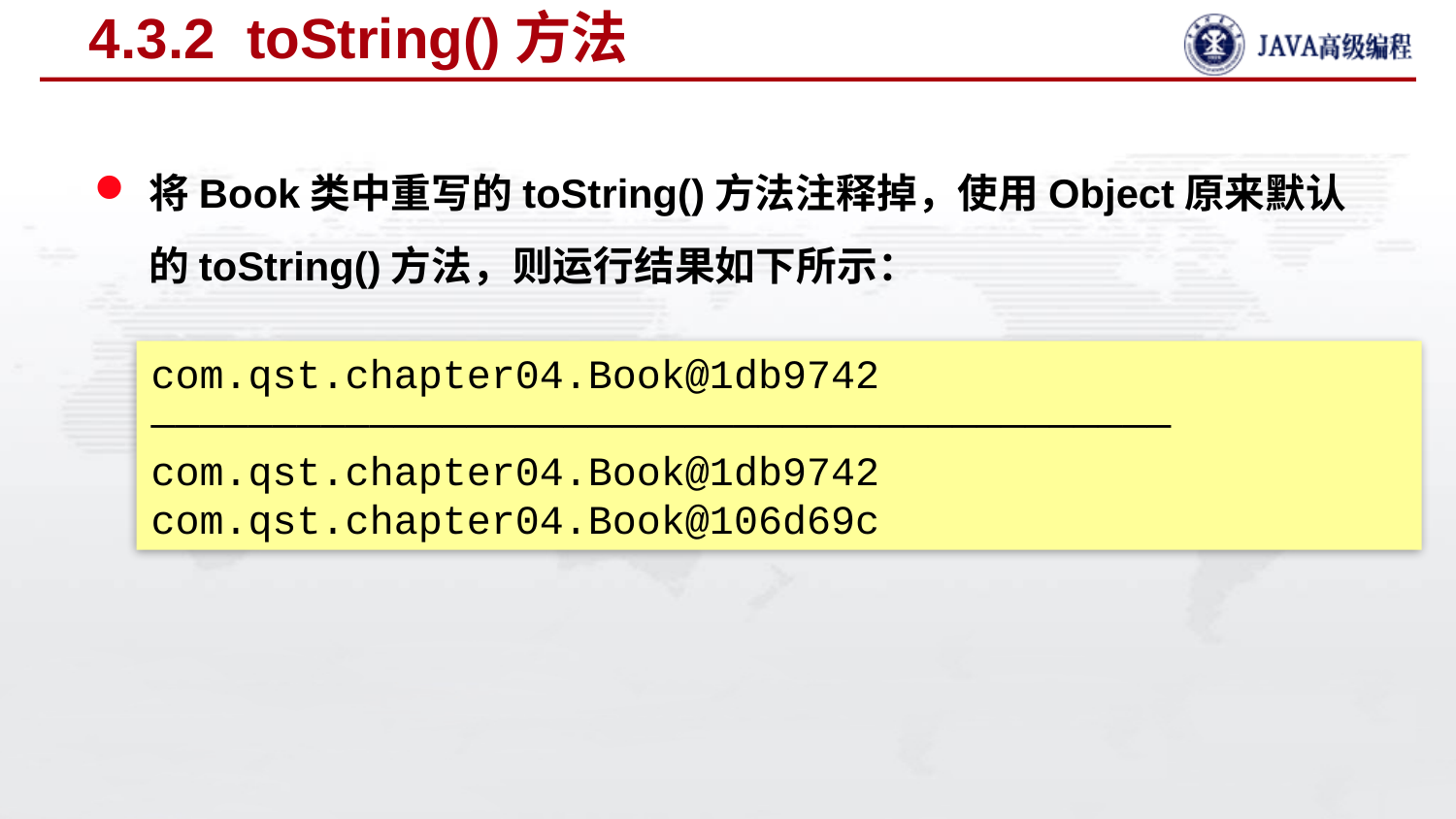

# 4.3.2  toString()方法
将Book类中重写的toString()方法注释掉，使用Object原来默认的toString()方法，则运行结果如下所示：

com.qst.chapter04.Book@1db9742
——————————————————————————————————————————
com.qst.chapter04.Book@1db9742
com.qst.chapter04.Book@106d69c